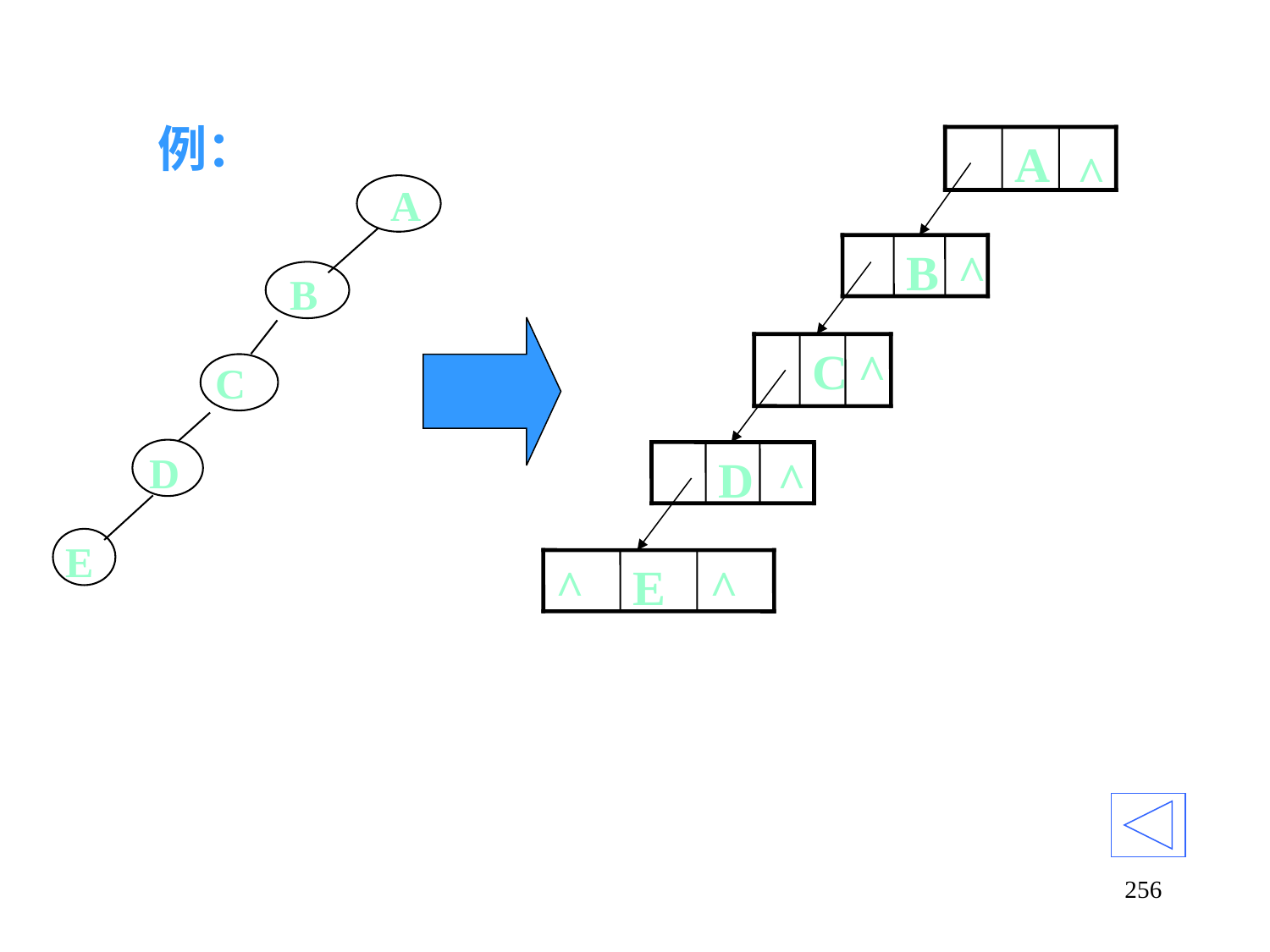

# 例：

A

^

B

^

C

^

D

^

^

E

^

A

B

C

D

E

256